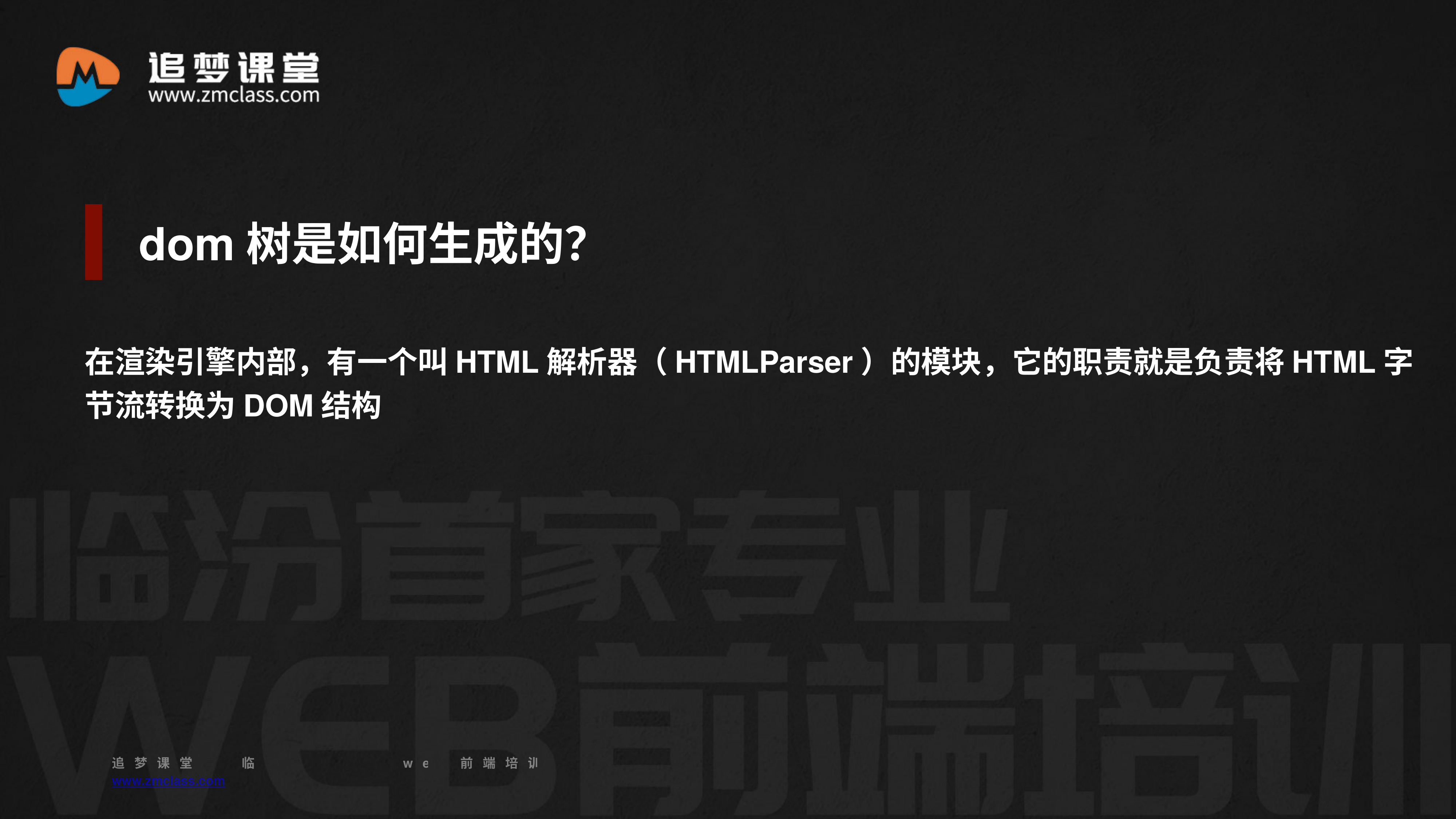

dom树是如何生成的？
在渲染引擎内部，有一个叫HTML解析器（HTMLParser）的模块，它的职责就是负责将HTML字节流转换为DOM结构
追梦课堂   临汾首家专业的web前端培训机构                                                          www.zmclass.com
4